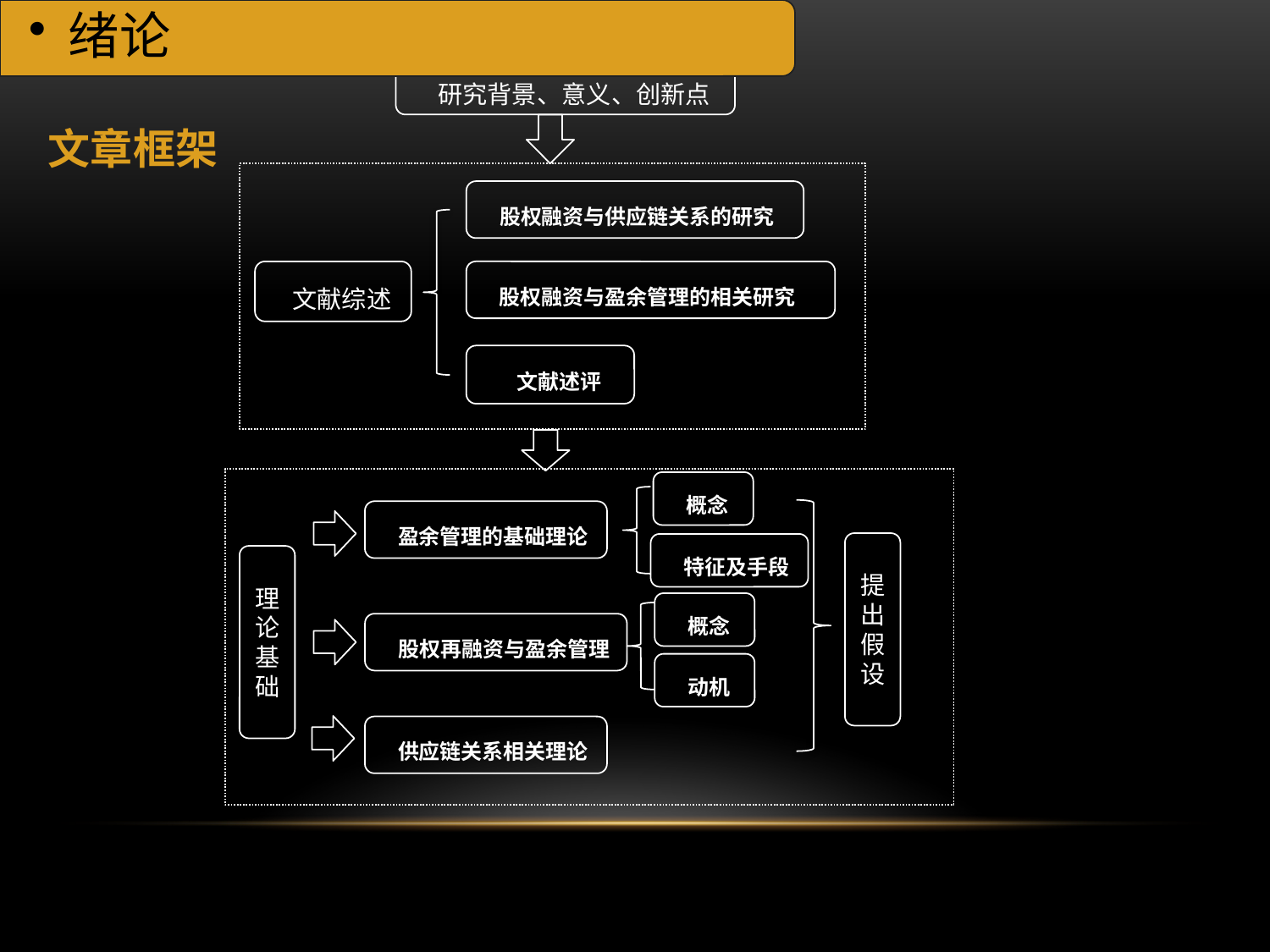

绪论
研究背景、意义、创新点

文章框架

股权融资与供应链关系的研究

文献综述
股权融资与盈余管理的相关研究
文献述评

概念

盈余管理的基础理论

提出假设
特征及手段
理论基础
概念

股权再融资与盈余管理

动机

供应链关系相关理论